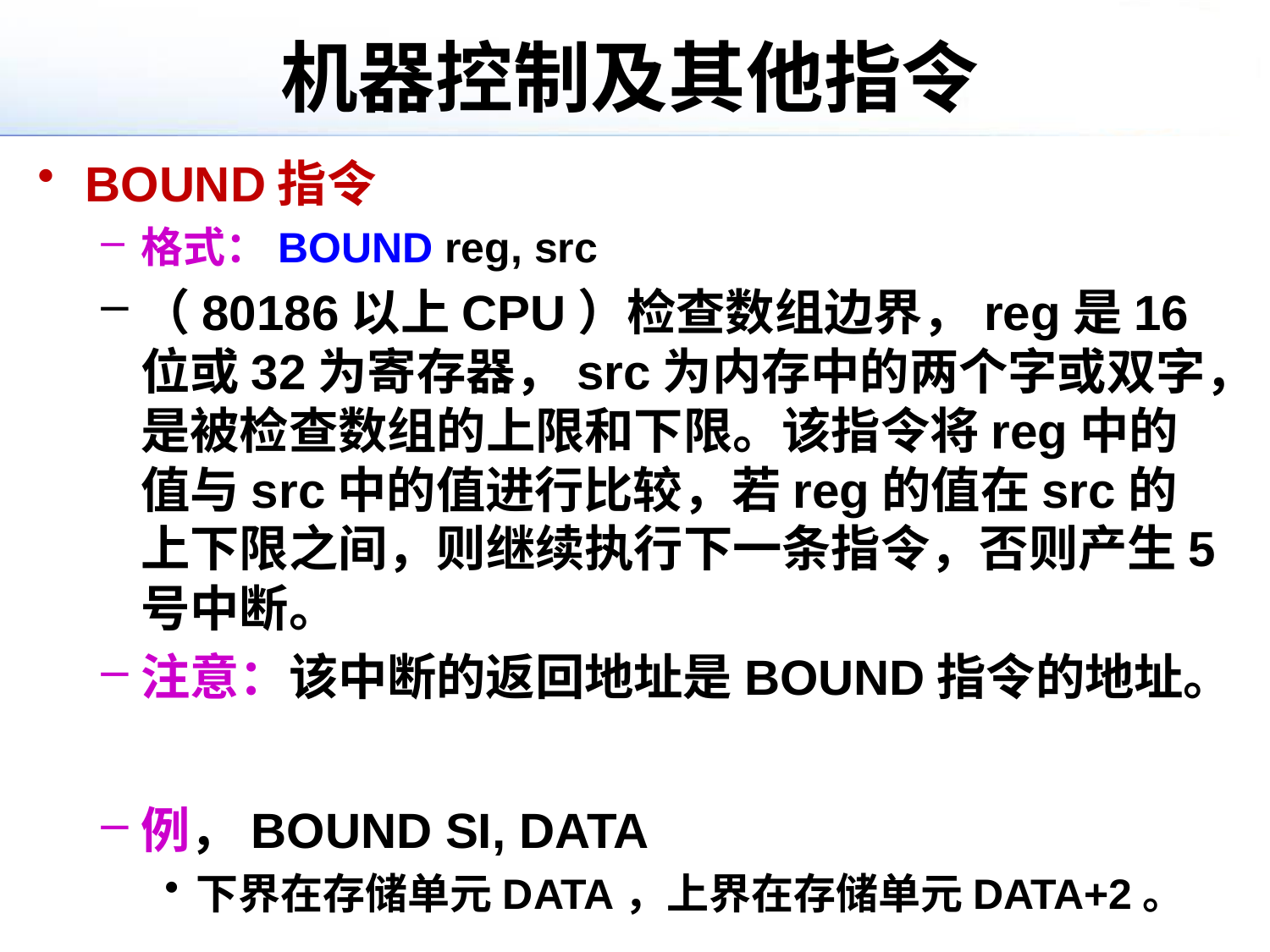

# 机器控制及其他指令
BOUND指令
格式：BOUND reg, src
（80186以上CPU）检查数组边界，reg是16位或32为寄存器，src为内存中的两个字或双字，是被检查数组的上限和下限。该指令将reg中的值与src中的值进行比较，若reg的值在src的上下限之间，则继续执行下一条指令，否则产生5号中断。
注意：该中断的返回地址是BOUND指令的地址。

例，BOUND SI, DATA
下界在存储单元DATA，上界在存储单元DATA+2。